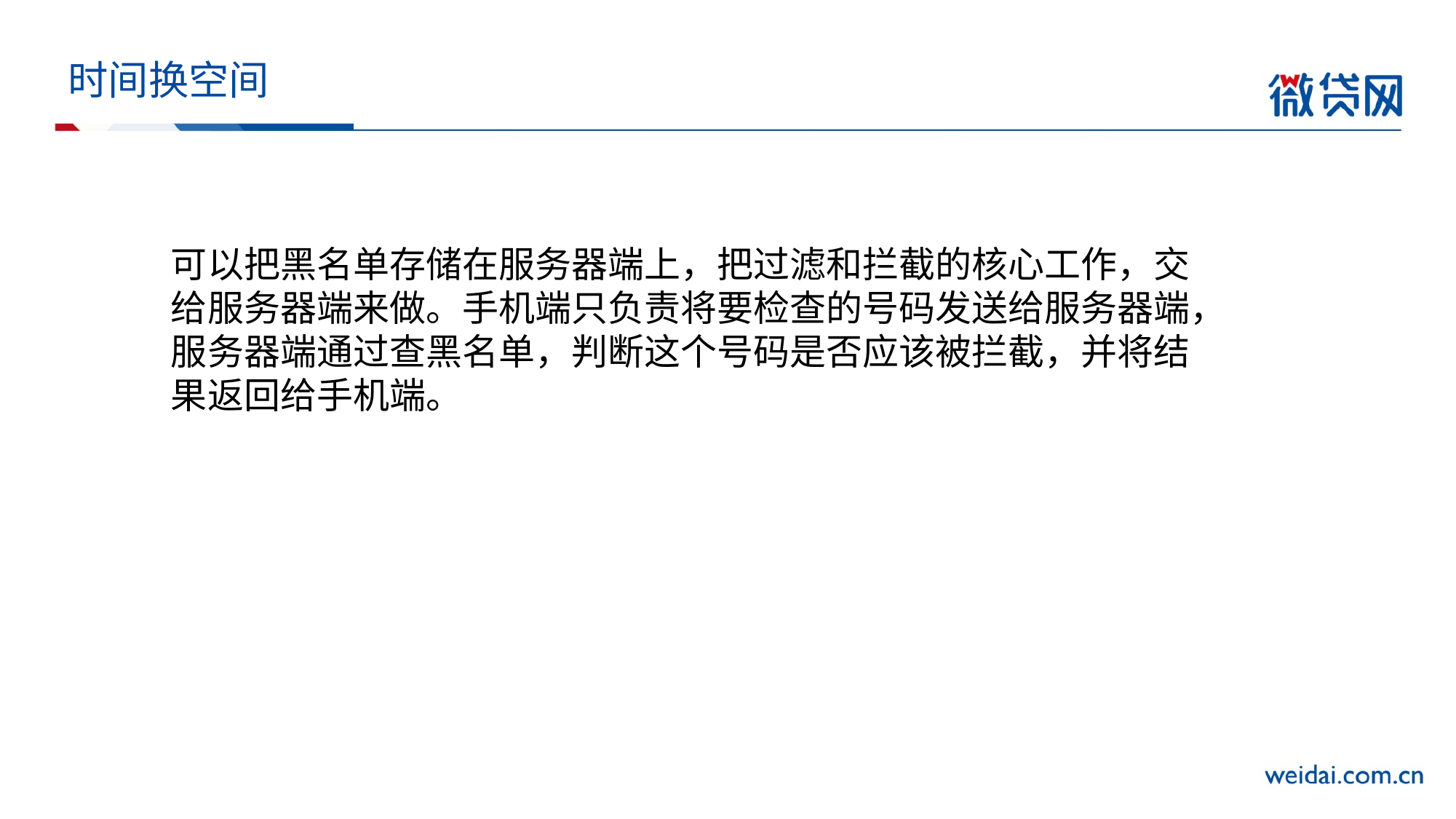

# 时间换空间
可以把黑名单存储在服务器端上，把过滤和拦截的核心工作，交给服务器端来做。手机端只负责将要检查的号码发送给服务器端，服务器端通过查黑名单，判断这个号码是否应该被拦截，并将结果返回给手机端。